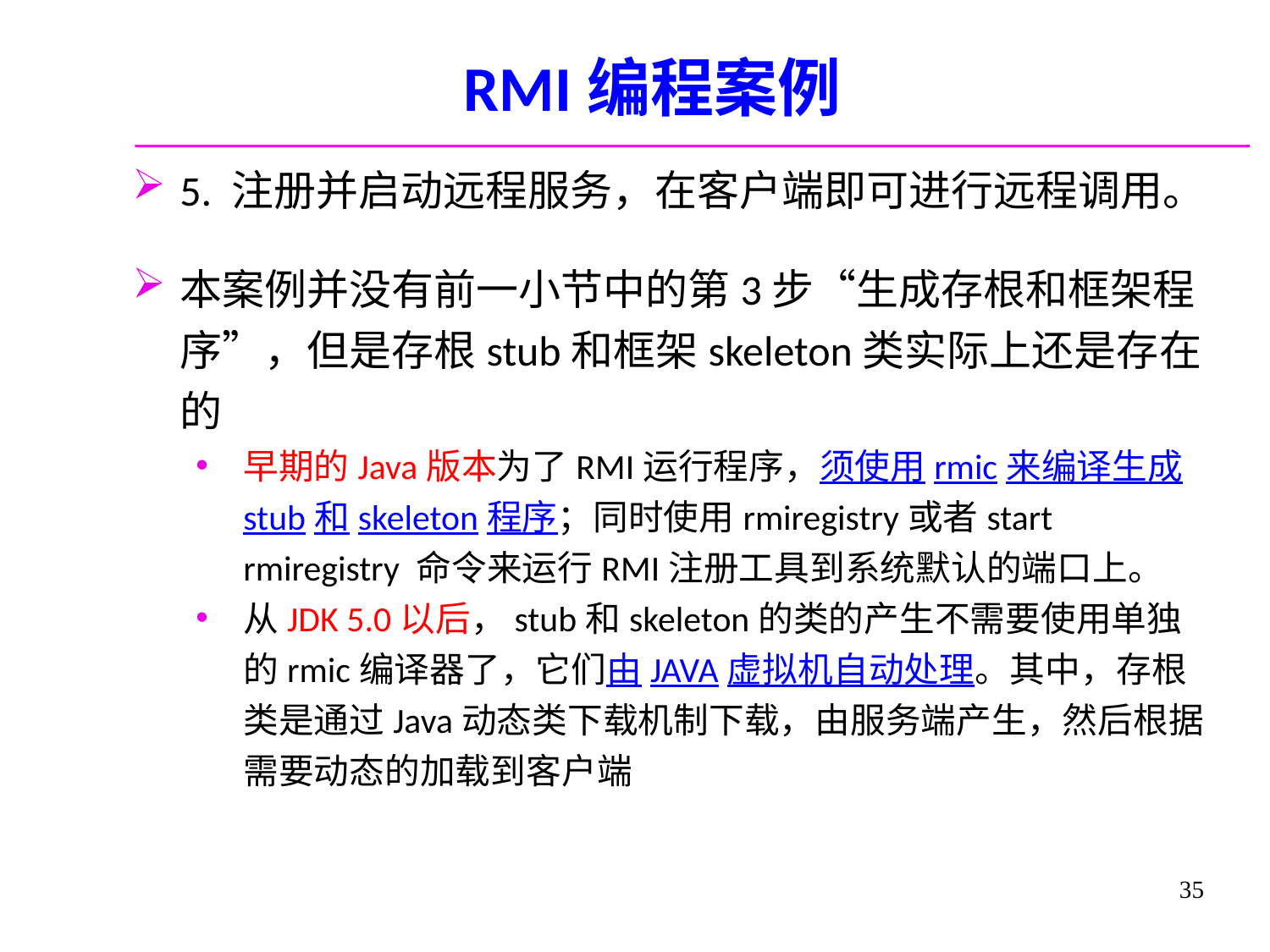

# RMI编程案例
5. 注册并启动远程服务，在客户端即可进行远程调用。
本案例并没有前一小节中的第3步“生成存根和框架程序”，但是存根stub和框架skeleton类实际上还是存在的
早期的Java版本为了RMI运行程序，须使用rmic来编译生成stub和skeleton程序；同时使用rmiregistry或者start rmiregistry 命令来运行RMI注册工具到系统默认的端口上。
从JDK 5.0以后，stub和skeleton的类的产生不需要使用单独的rmic编译器了，它们由JAVA虚拟机自动处理。其中，存根类是通过Java动态类下载机制下载，由服务端产生，然后根据需要动态的加载到客户端
35